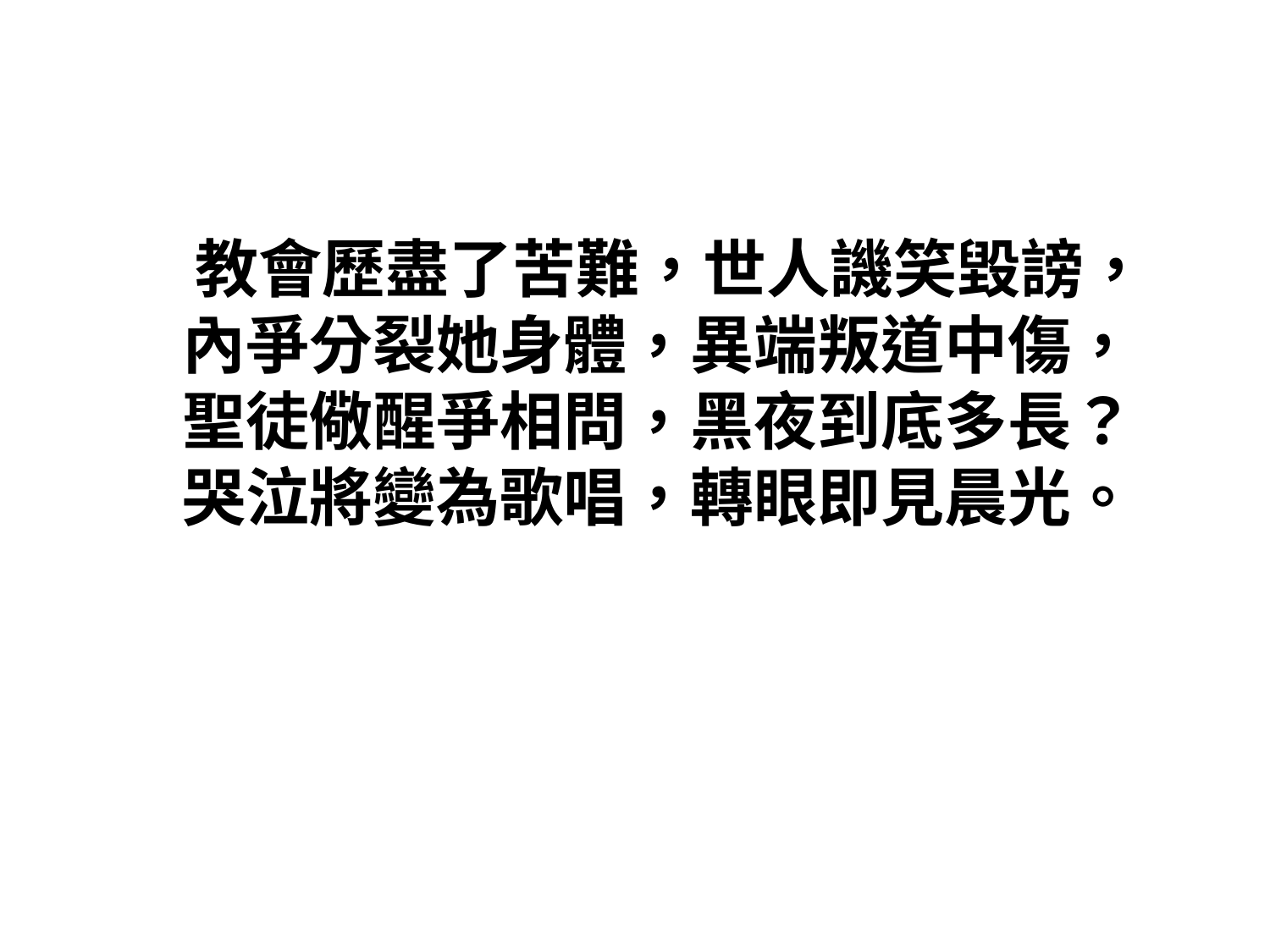

#
    教會歷盡了苦難，世人譏笑毀謗，
內爭分裂她身體，異端叛道中傷，
聖徒儆醒爭相問，黑夜到底多長？
哭泣將變為歌唱，轉眼即見晨光。